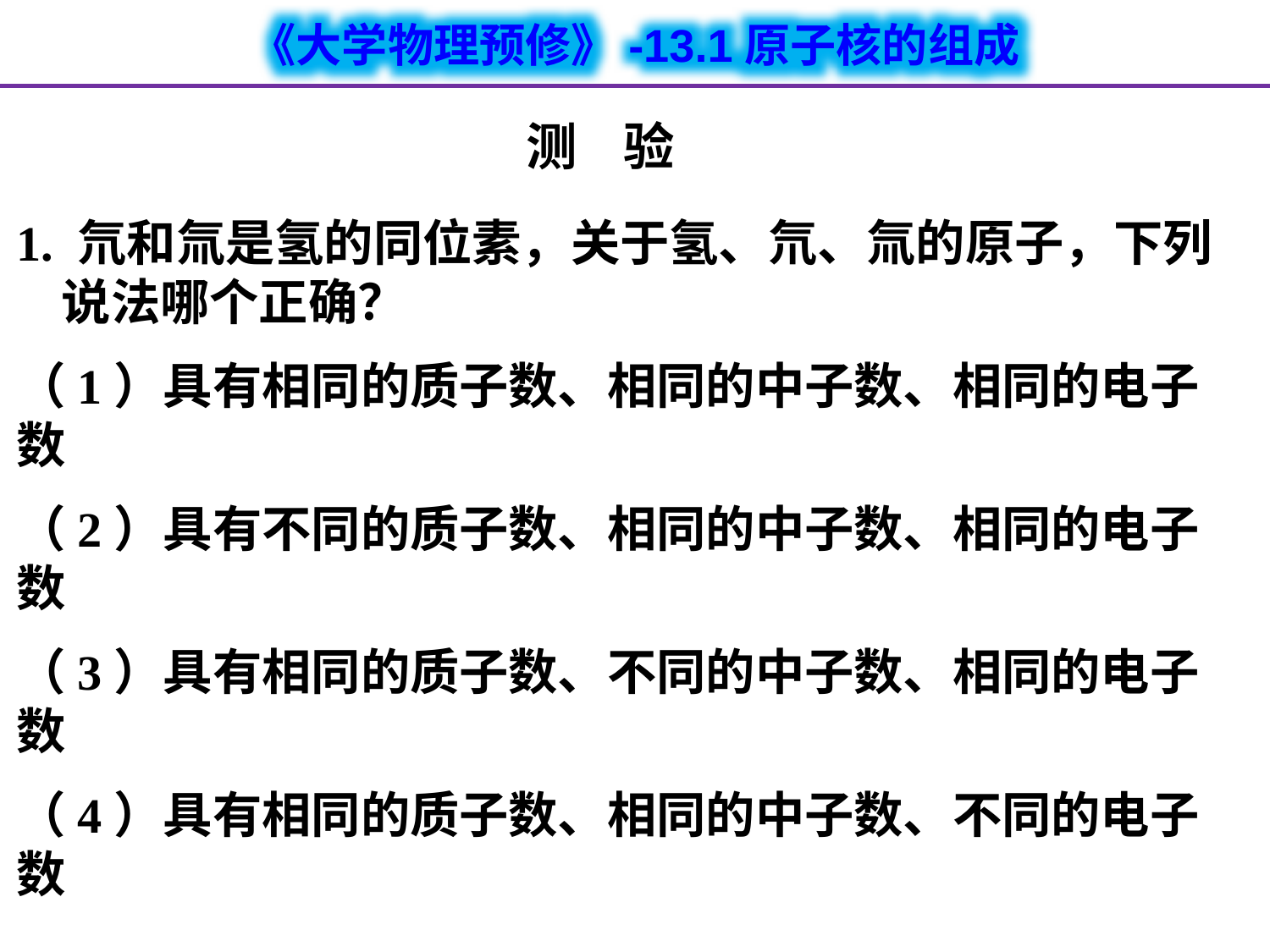

测    验
1. 氘和氚是氢的同位素，关于氢、氘、氚的原子，下列说法哪个正确？
（1）具有相同的质子数、相同的中子数、相同的电子数
（2）具有不同的质子数、相同的中子数、相同的电子数
（3）具有相同的质子数、不同的中子数、相同的电子数
（4）具有相同的质子数、相同的中子数、不同的电子数